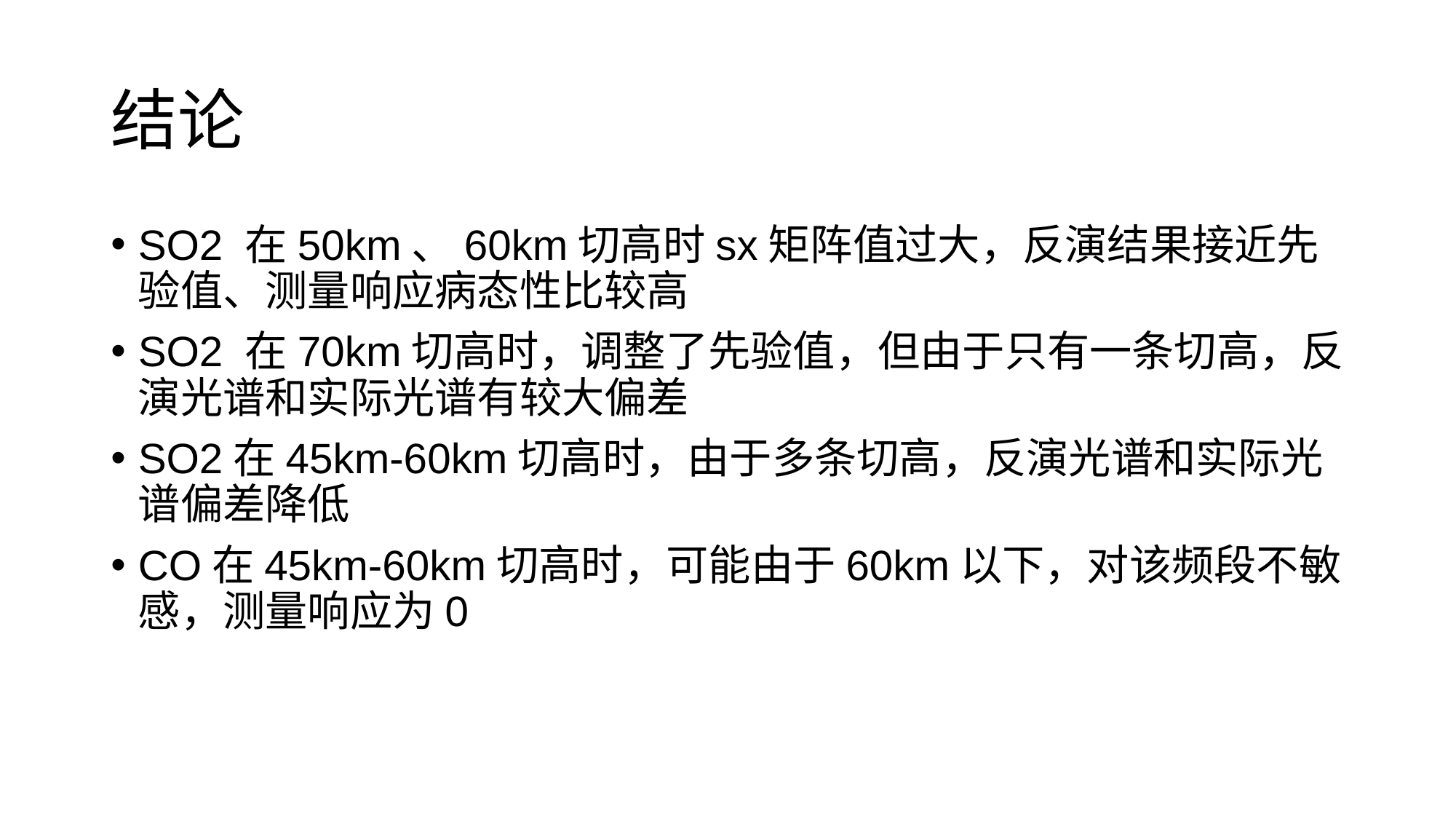

# 结论
SO2 在50km、60km切高时sx矩阵值过大，反演结果接近先验值、测量响应病态性比较高
SO2 在70km切高时，调整了先验值，但由于只有一条切高，反演光谱和实际光谱有较大偏差
SO2在45km-60km切高时，由于多条切高，反演光谱和实际光谱偏差降低
CO在45km-60km切高时，可能由于60km以下，对该频段不敏感，测量响应为0